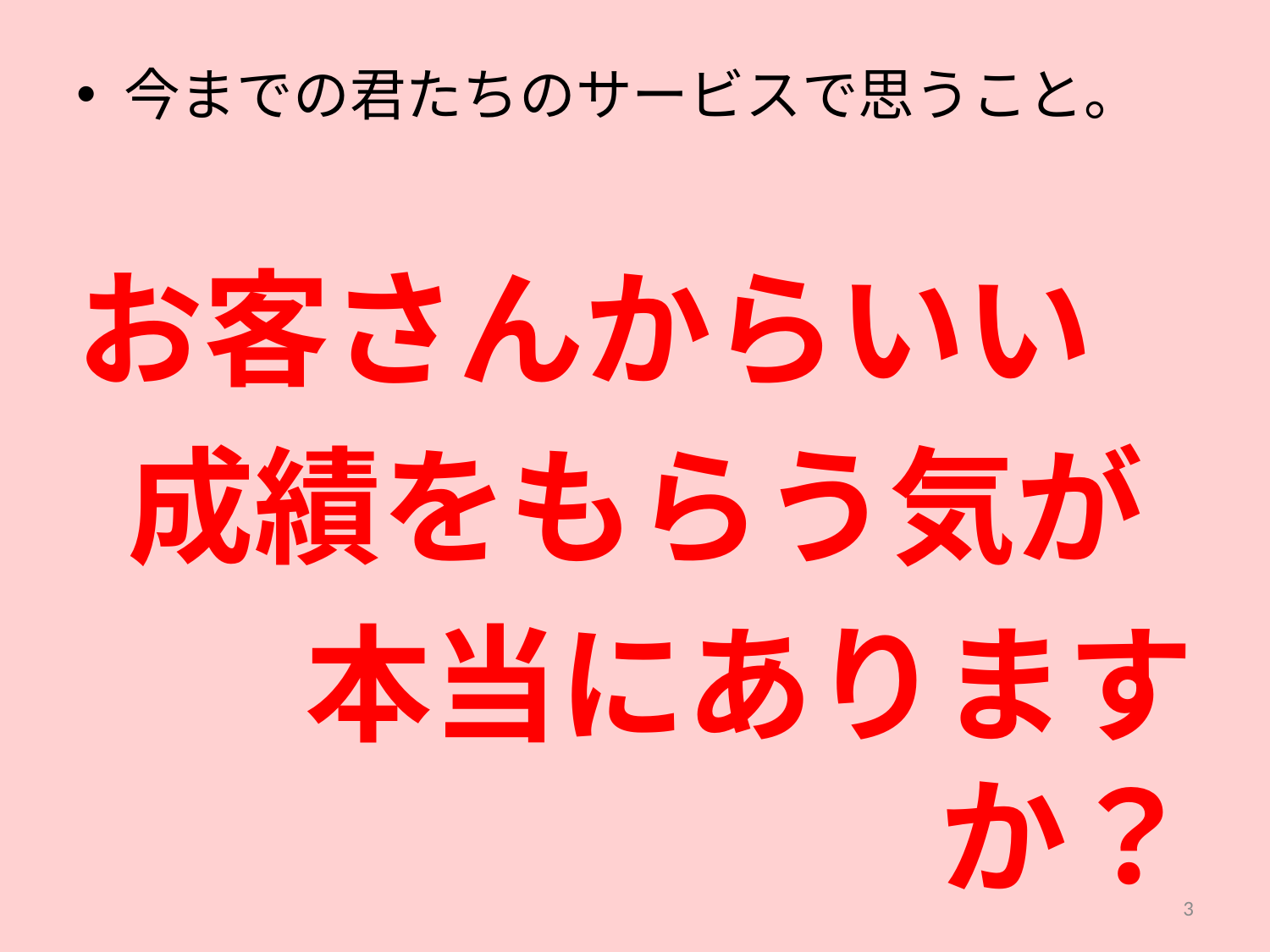

今までの君たちのサービスで思うこと。
お客さんからいい
成績をもらう気が
本当にありますか？
3